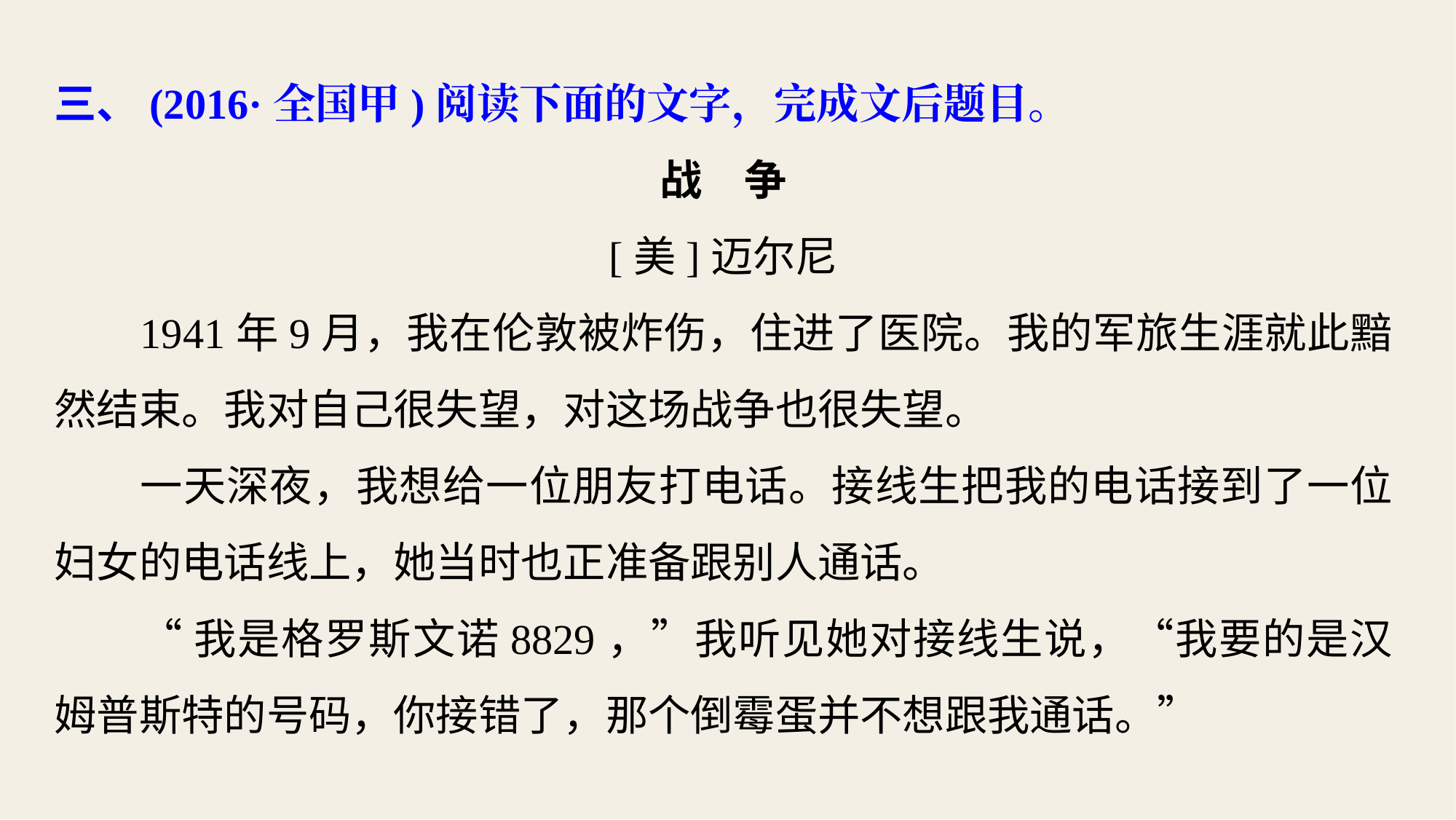

三、(2016·全国甲)阅读下面的文字，完成文后题目。
战　争
[美]迈尔尼
1941年9月，我在伦敦被炸伤，住进了医院。我的军旅生涯就此黯然结束。我对自己很失望，对这场战争也很失望。
一天深夜，我想给一位朋友打电话。接线生把我的电话接到了一位妇女的电话线上，她当时也正准备跟别人通话。
“我是格罗斯文诺8829，”我听见她对接线生说，“我要的是汉姆普斯特的号码，你接错了，那个倒霉蛋并不想跟我通话。”